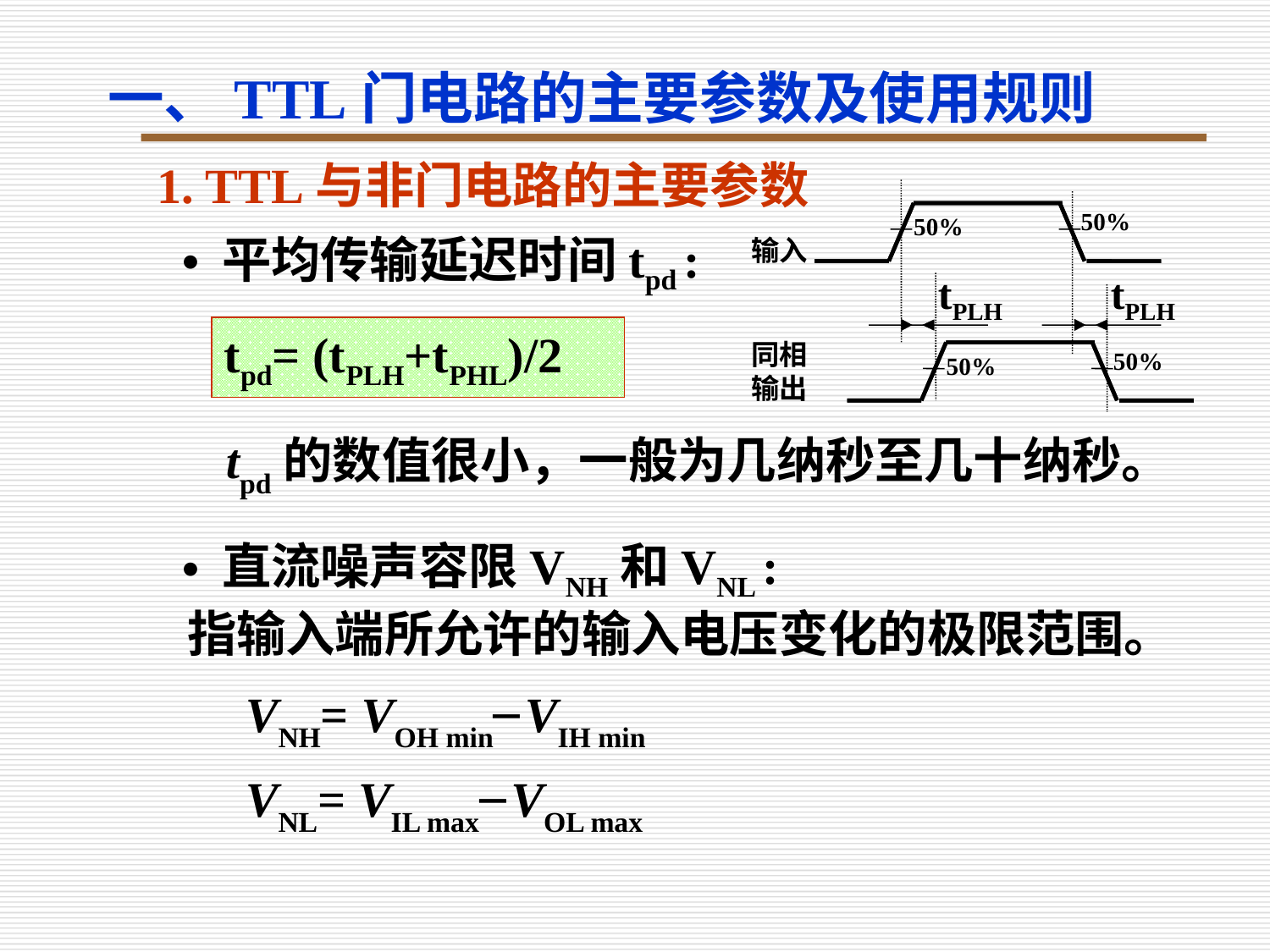

一、TTL门电路的主要参数及使用规则

1. TTL与非门电路的主要参数

50%

50%
输入

tPLH
tPLH

同相输出
50%

50%

 平均传输延迟时间tpd :
tpd= (tPLH+tPHL)/2
 tpd的数值很小，一般为几纳秒至几十纳秒。
 直流噪声容限VNH和VNL :
指输入端所允许的输入电压变化的极限范围。
VNH= VOH min–VIH min
VNL= VIL max–VOL max